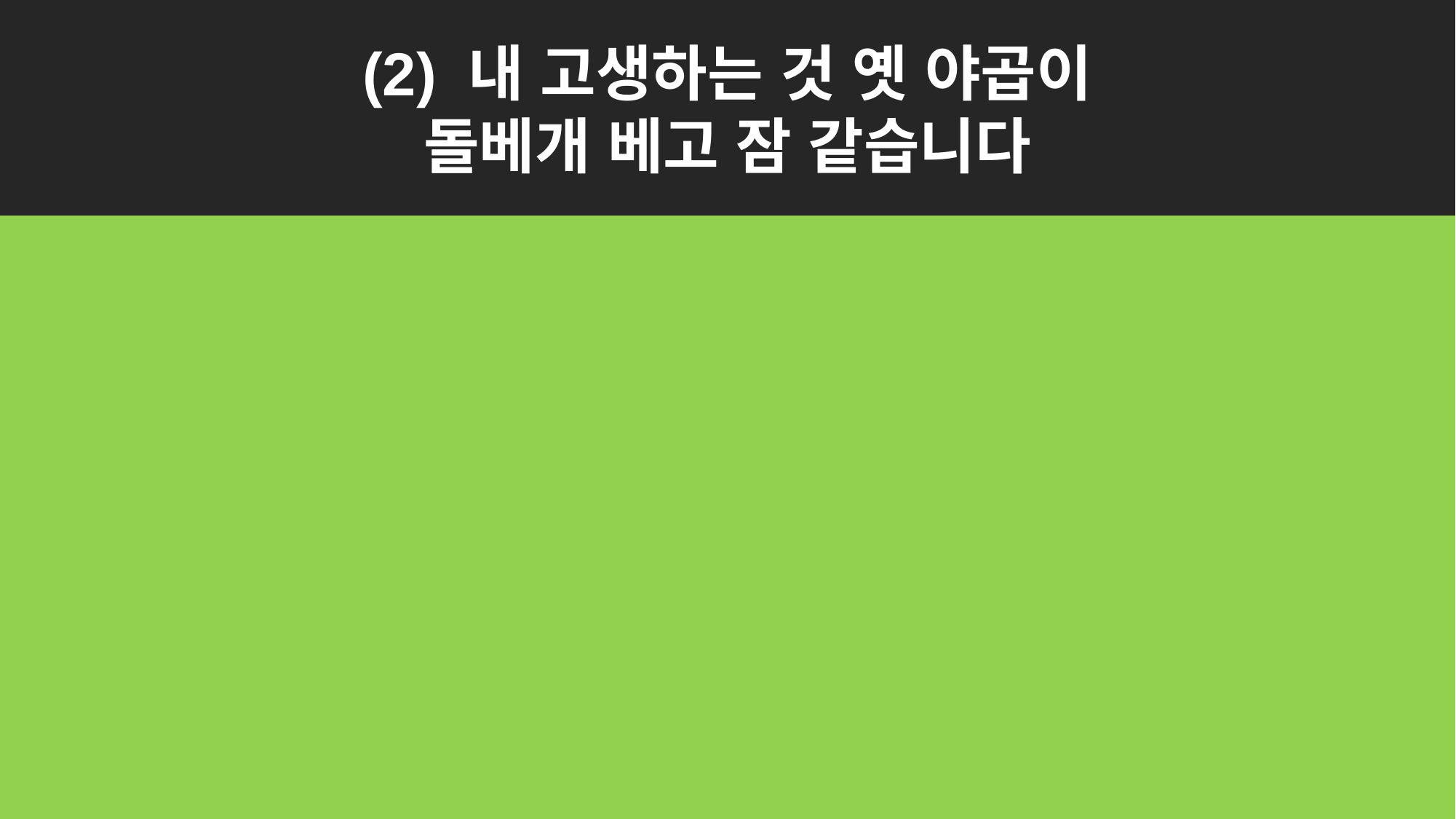

(2) 내 고생하는 것 옛 야곱이
돌베개 베고 잠 같습니다